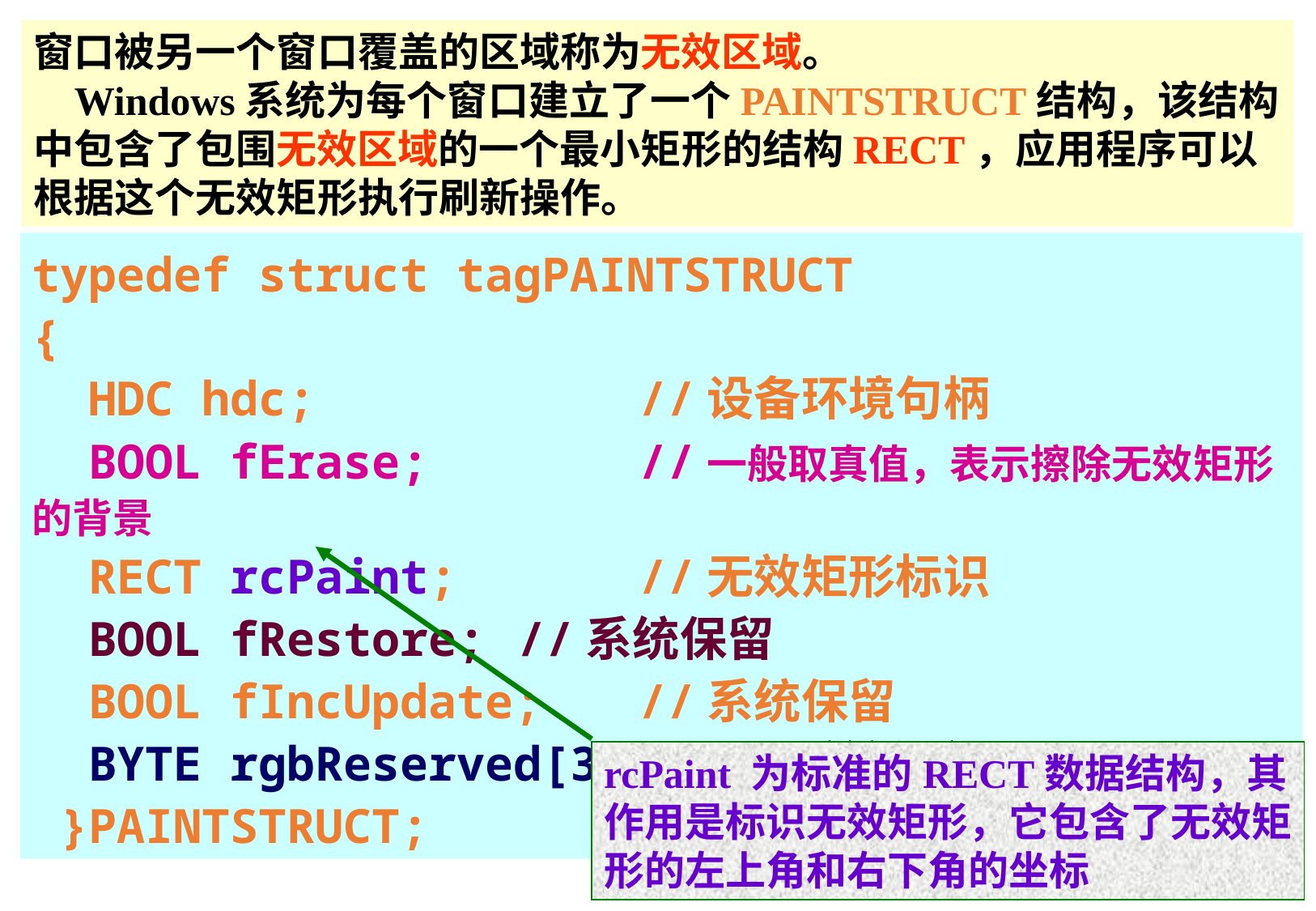

窗口被另一个窗口覆盖的区域称为无效区域。
    Windows系统为每个窗口建立了一个PAINTSTRUCT结构，该结构中包含了包围无效区域的一个最小矩形的结构RECT，应用程序可以根据这个无效矩形执行刷新操作。
typedef struct tagPAINTSTRUCT
{
  HDC hdc;			//设备环境句柄
  BOOL fErase;		//一般取真值，表示擦除无效矩形的背景
  RECT rcPaint;		//无效矩形标识
  BOOL fRestore;	//系统保留
  BOOL fIncUpdate;	//系统保留
  BYTE rgbReserved[32]；//系统保留
 }PAINTSTRUCT;

rcPaint 为标准的RECT数据结构，其作用是标识无效矩形，它包含了无效矩形的左上角和右下角的坐标